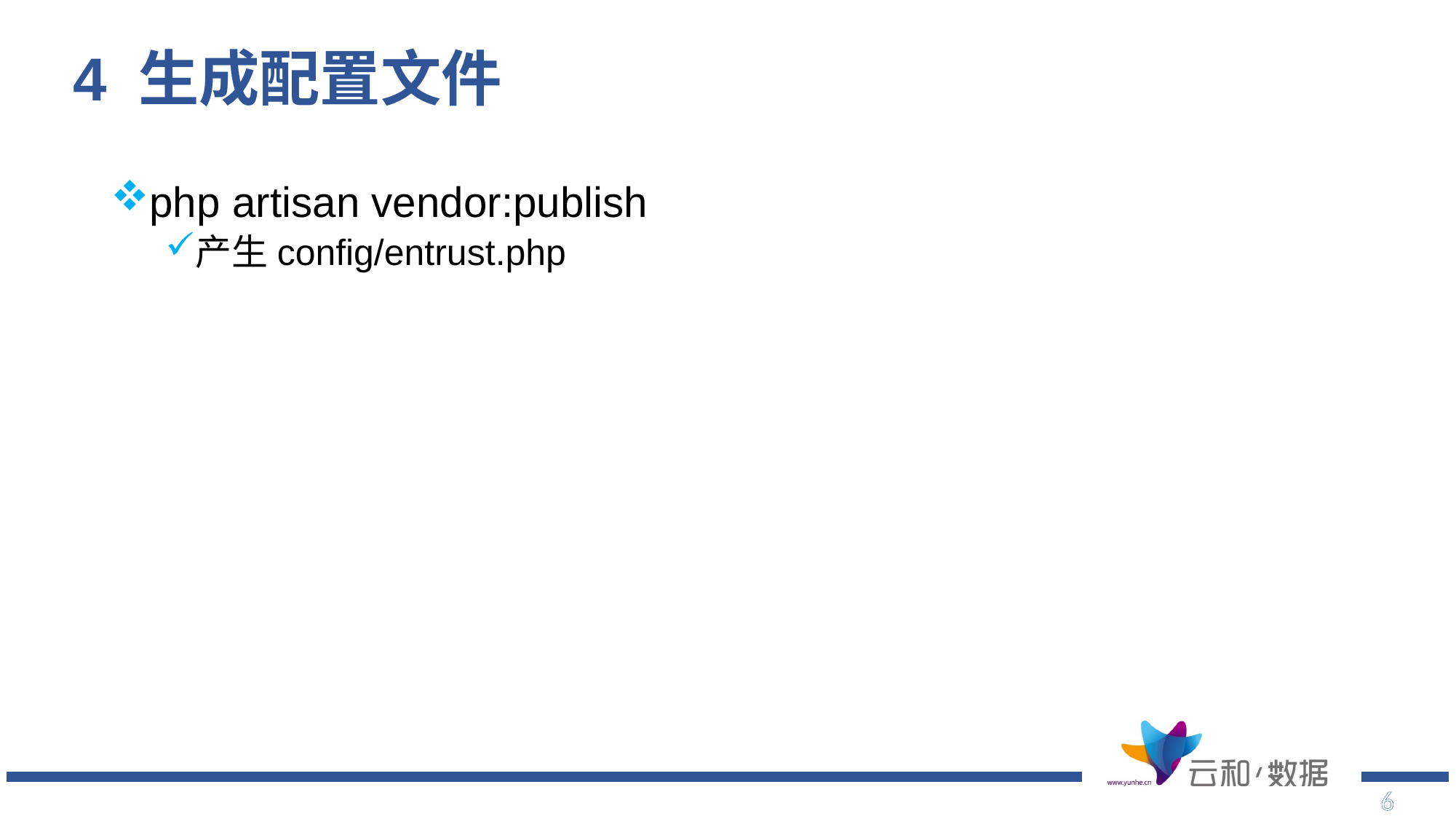

# 4 生成配置文件
php artisan vendor:publish
产生config/entrust.php